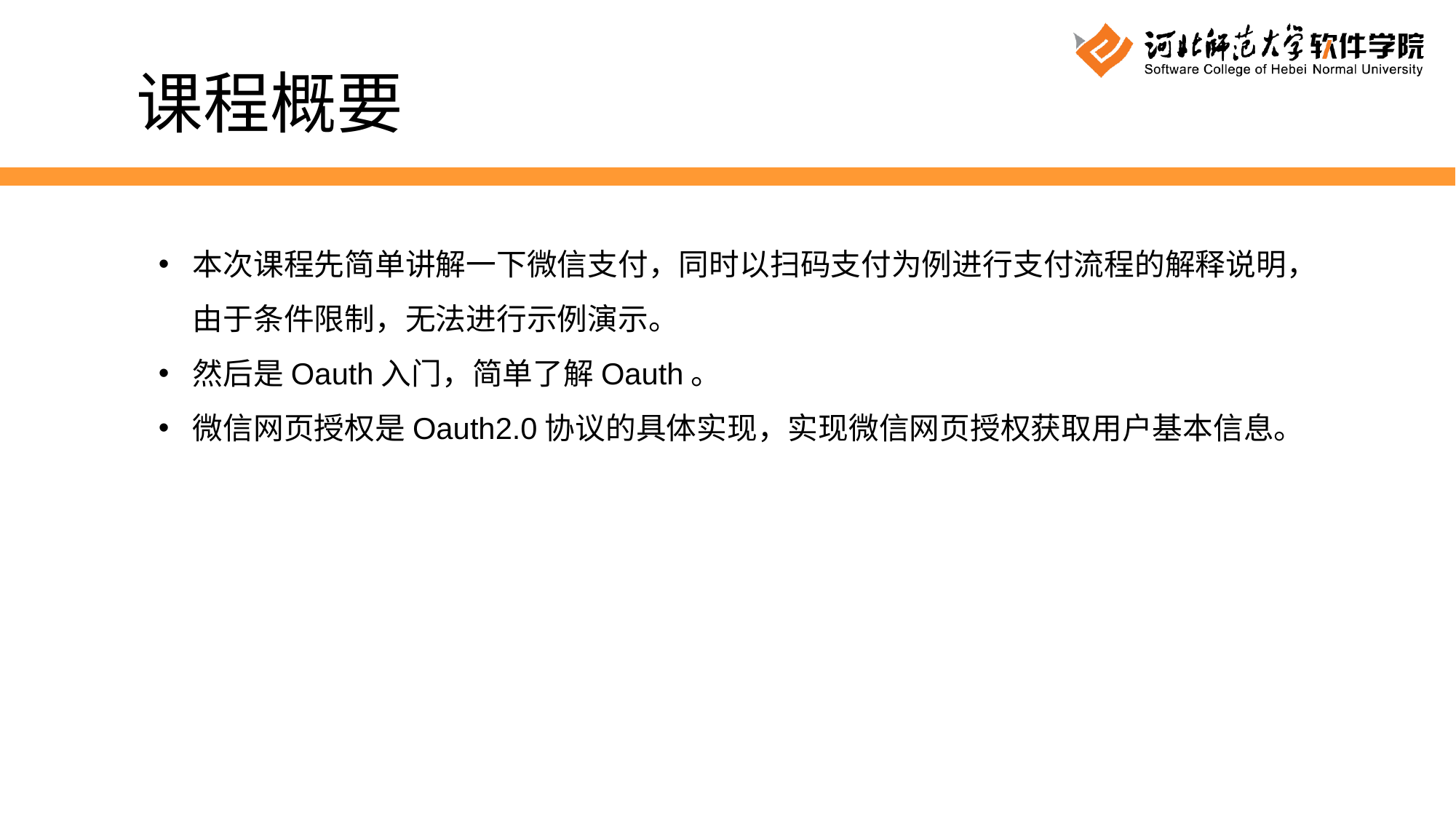

课程概要
本次课程先简单讲解一下微信支付，同时以扫码支付为例进行支付流程的解释说明，由于条件限制，无法进行示例演示。
然后是Oauth入门，简单了解Oauth。
微信网页授权是Oauth2.0协议的具体实现，实现微信网页授权获取用户基本信息。